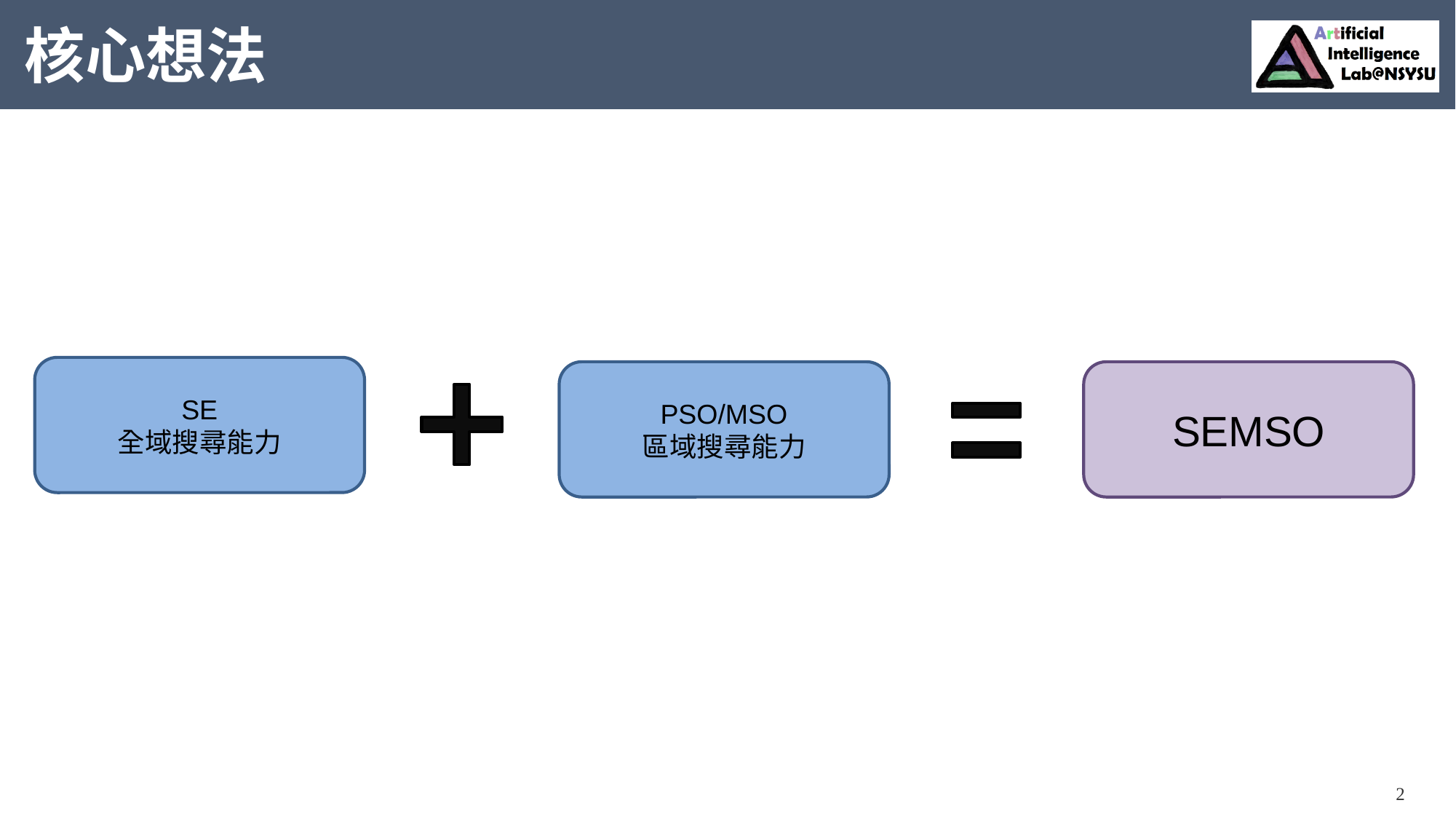

# 核心想法
SE
全域搜尋能力
SEMSO
PSO/MSO
區域搜尋能力

2